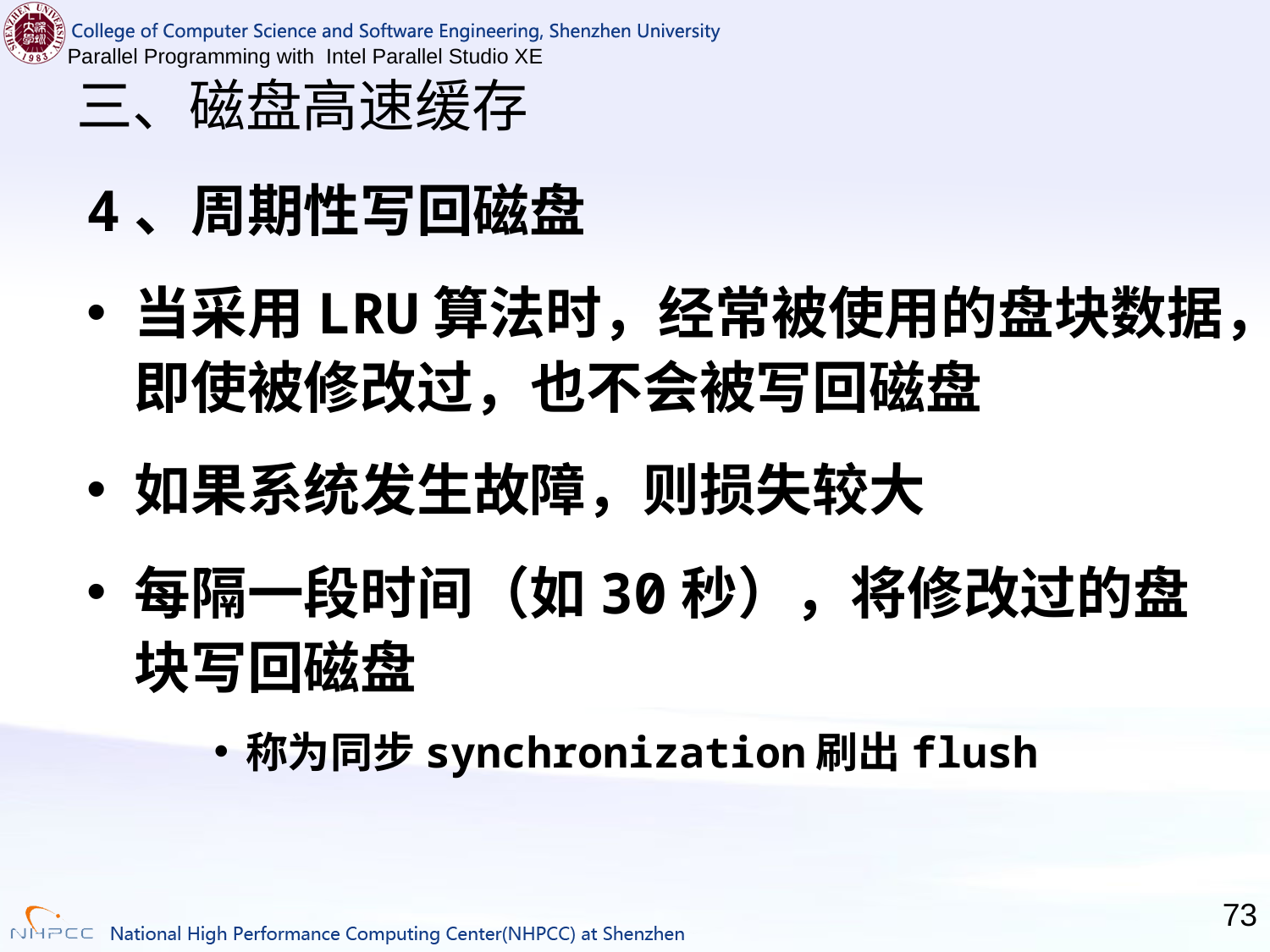

# 三、磁盘高速缓存
4、周期性写回磁盘
当采用LRU算法时，经常被使用的盘块数据，即使被修改过，也不会被写回磁盘
如果系统发生故障，则损失较大
每隔一段时间（如30秒），将修改过的盘块写回磁盘
称为同步synchronization刷出flush
73